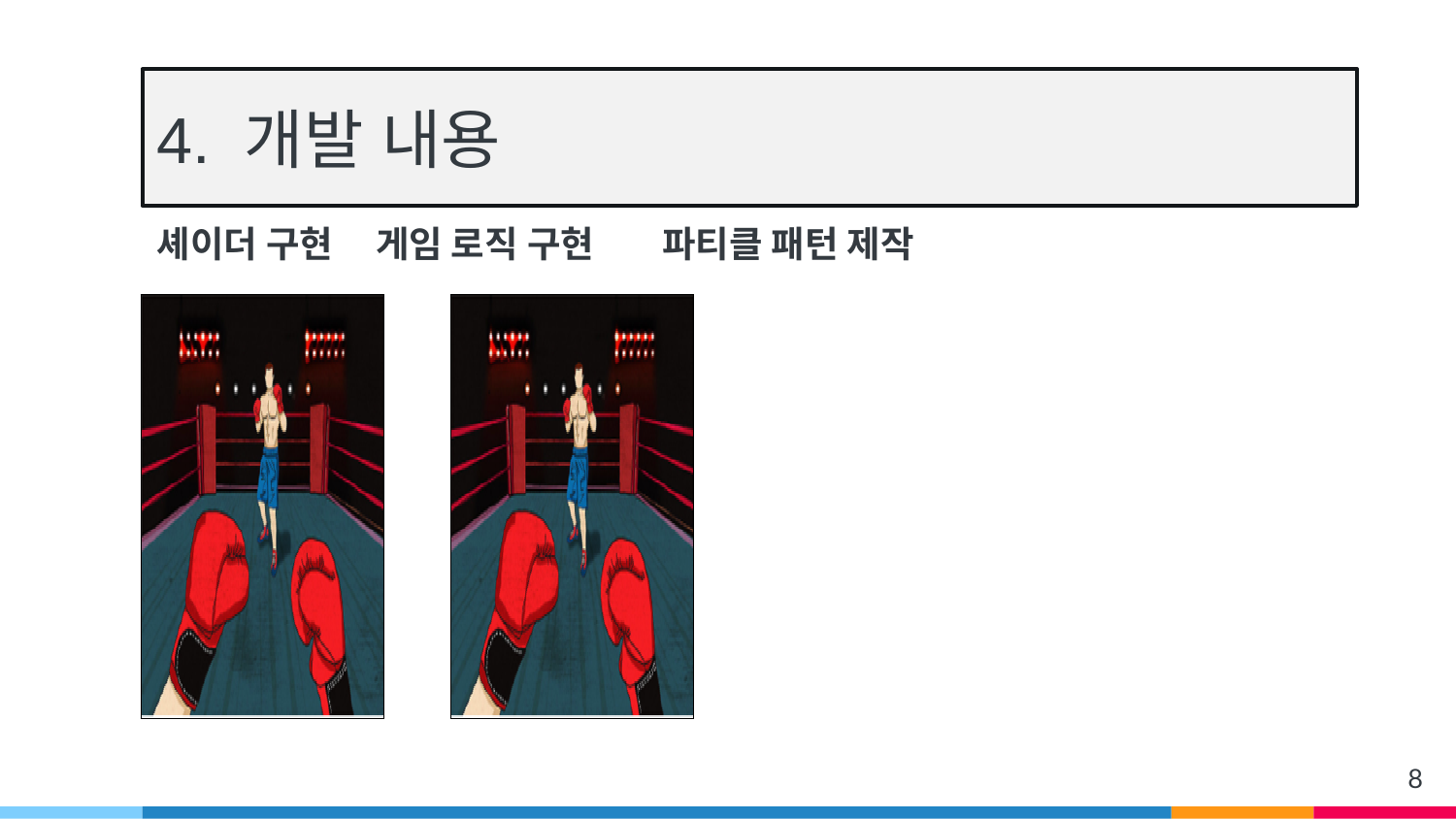

# 4. 개발 내용
셰이더 구현
게임 로직 구현
파티클 패턴 제작
|  |
| --- |
|  |
| --- |
8